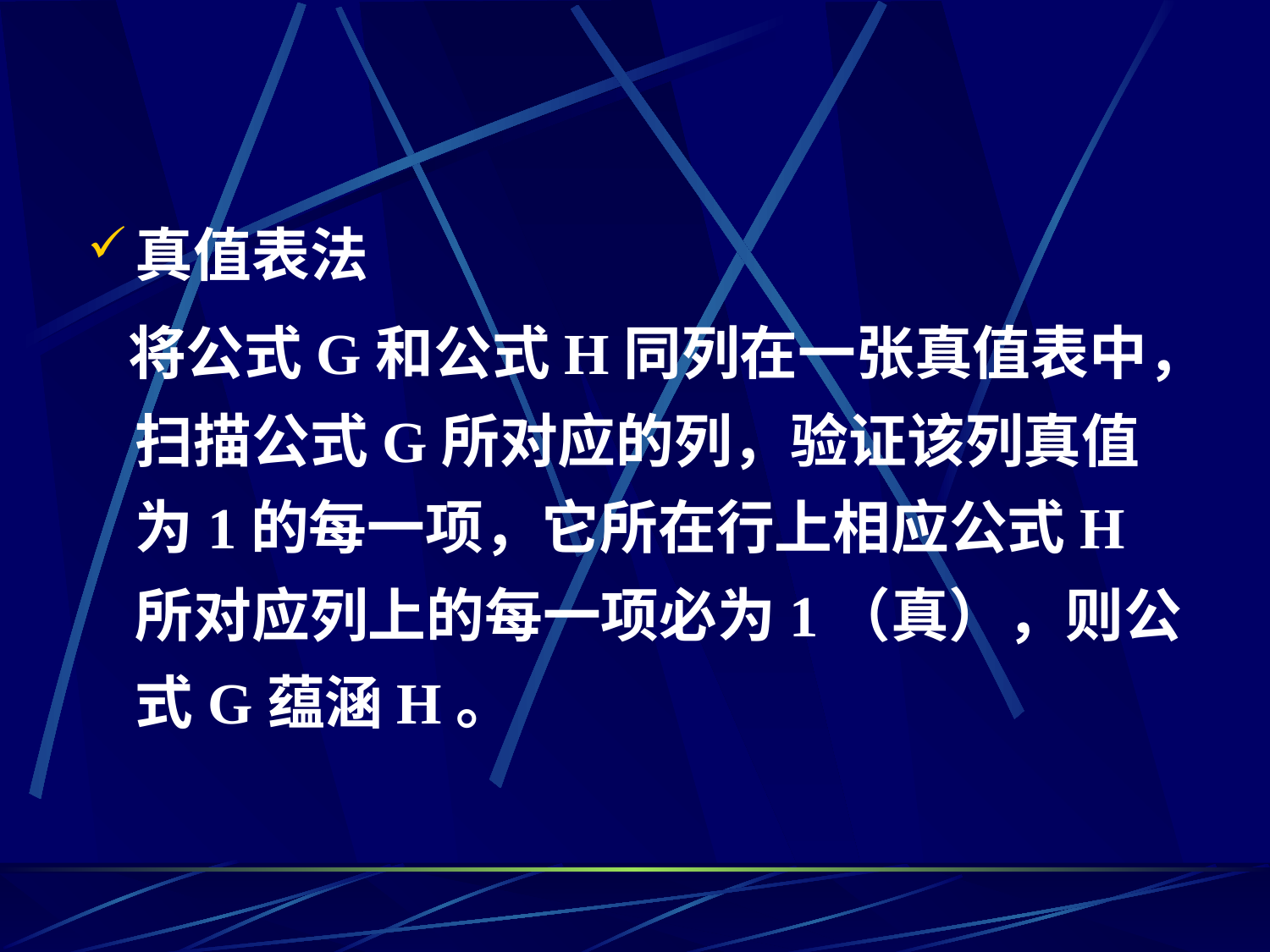

真值表法
  将公式G和公式H同列在一张真值表中，扫描公式G所对应的列，验证该列真值为1的每一项，它所在行上相应公式H所对应列上的每一项必为1（真），则公式G蕴涵H。
72